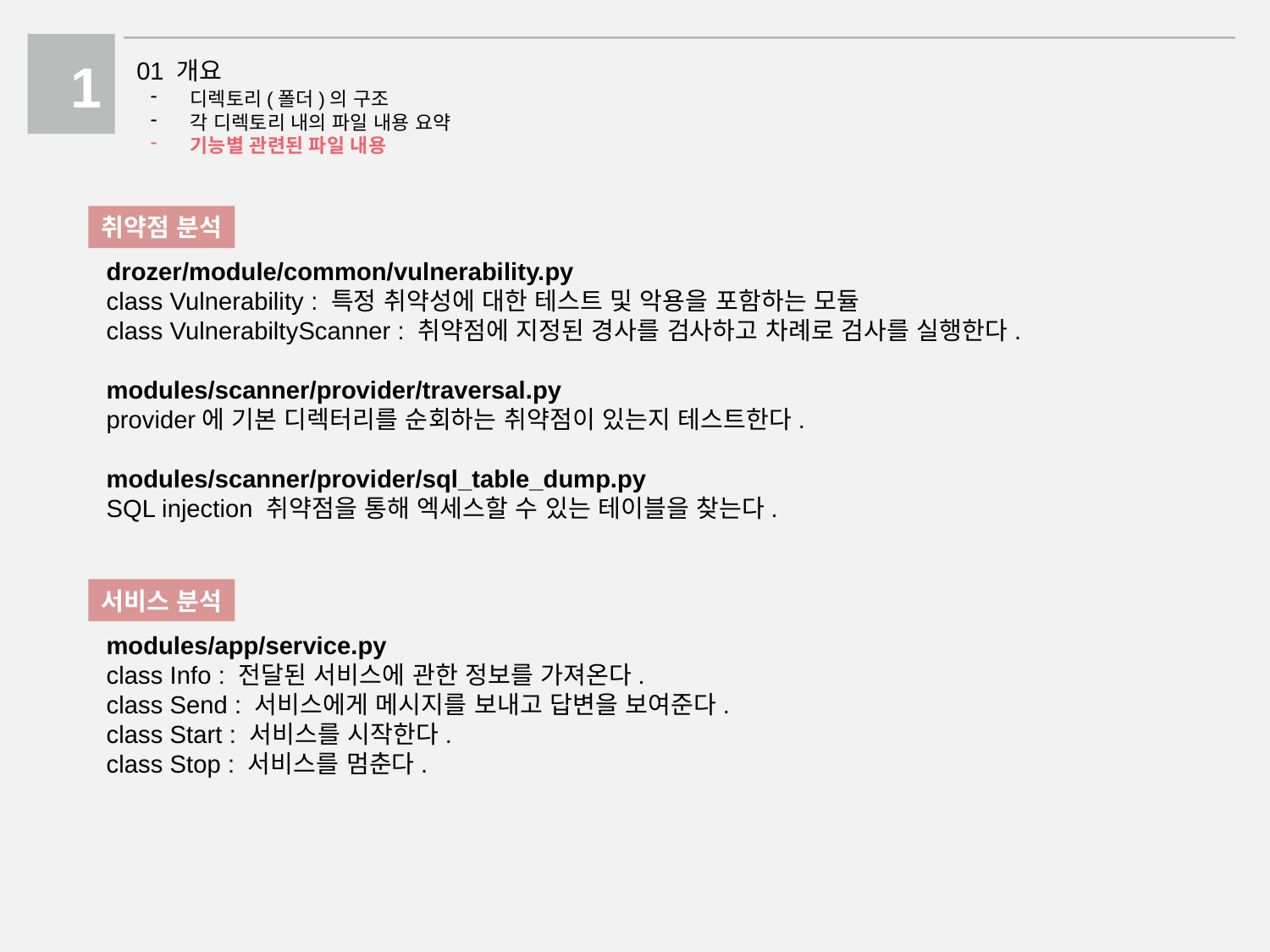

1
01 개요
디렉토리(폴더)의 구조
각 디렉토리 내의 파일 내용 요약
기능별 관련된 파일 내용

취약점 분석
drozer/module/common/vulnerability.py
class Vulnerability : 특정 취약성에 대한 테스트 및 악용을 포함하는 모듈
class VulnerabiltyScanner : 취약점에 지정된 경사를 검사하고 차례로 검사를 실행한다.

modules/scanner/provider/traversal.py
provider에 기본 디렉터리를 순회하는 취약점이 있는지 테스트한다.

modules/scanner/provider/sql_table_dump.py
SQL injection 취약점을 통해 엑세스할 수 있는 테이블을 찾는다.

서비스 분석
modules/app/service.py
class Info : 전달된 서비스에 관한 정보를 가져온다.
class Send : 서비스에게 메시지를 보내고 답변을 보여준다.
class Start : 서비스를 시작한다.
class Stop : 서비스를 멈춘다.